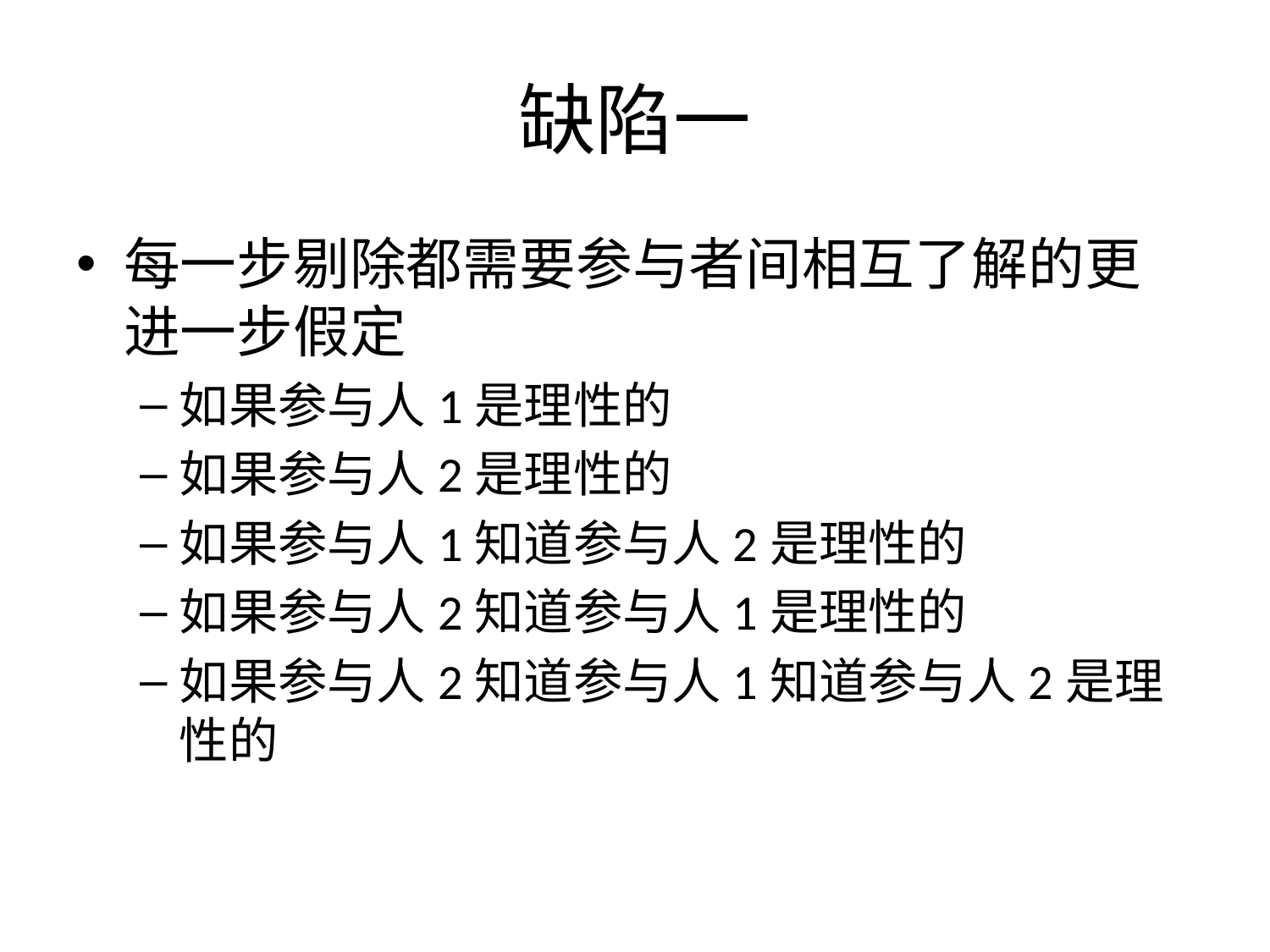

# 缺陷一
每一步剔除都需要参与者间相互了解的更进一步假定
如果参与人1是理性的
如果参与人2是理性的
如果参与人1知道参与人2是理性的
如果参与人2知道参与人1是理性的
如果参与人2知道参与人1知道参与人2是理性的